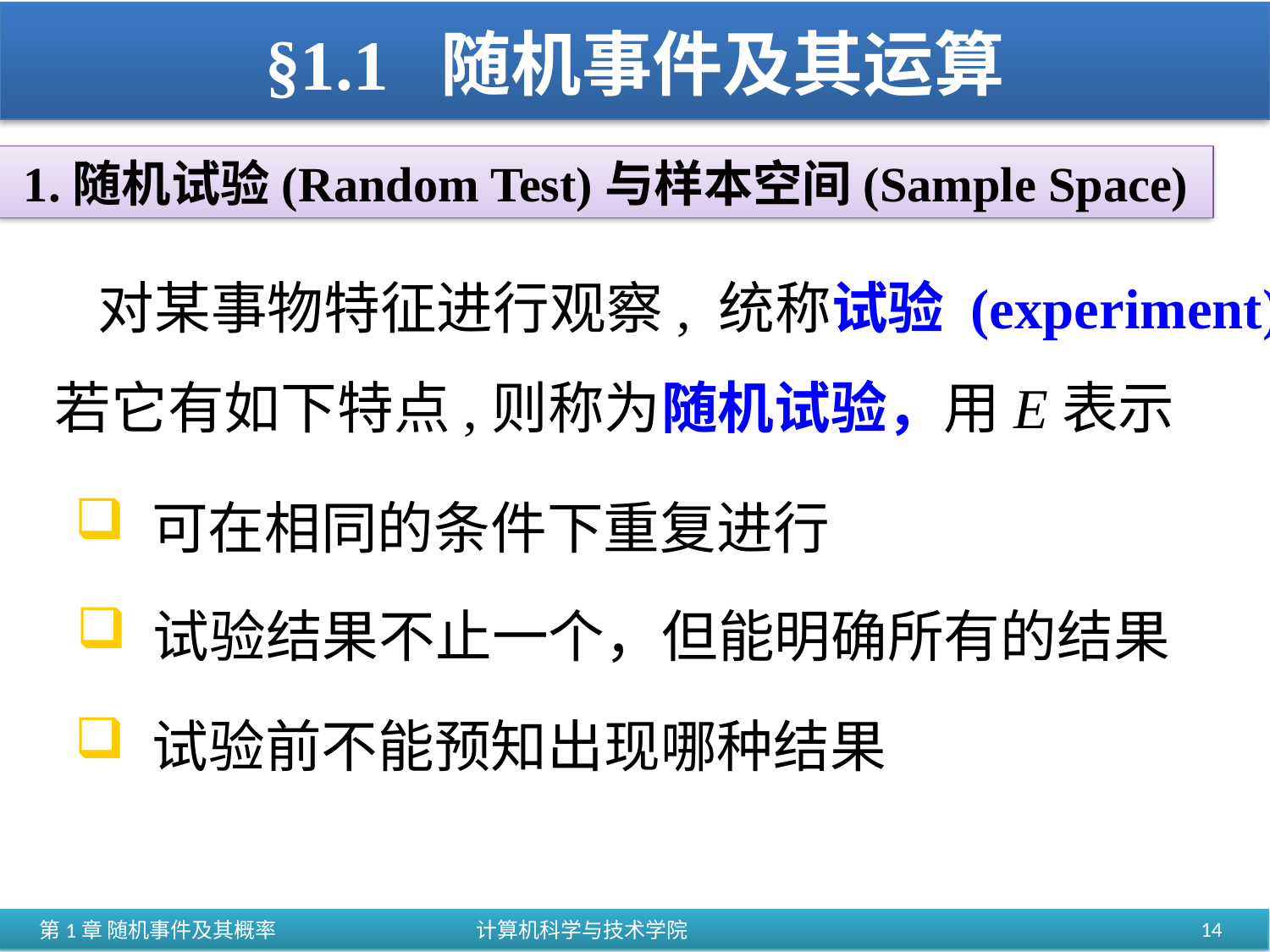

# §1.1  随机事件及其运算
 1.随机试验(Random Test)与样本空间(Sample Space)
        对某事物特征进行观察, 统称试验 (experiment).
若它有如下特点,则称为随机试验，用E表示
 可在相同的条件下重复进行
 试验结果不止一个，但能明确所有的结果
 试验前不能预知出现哪种结果